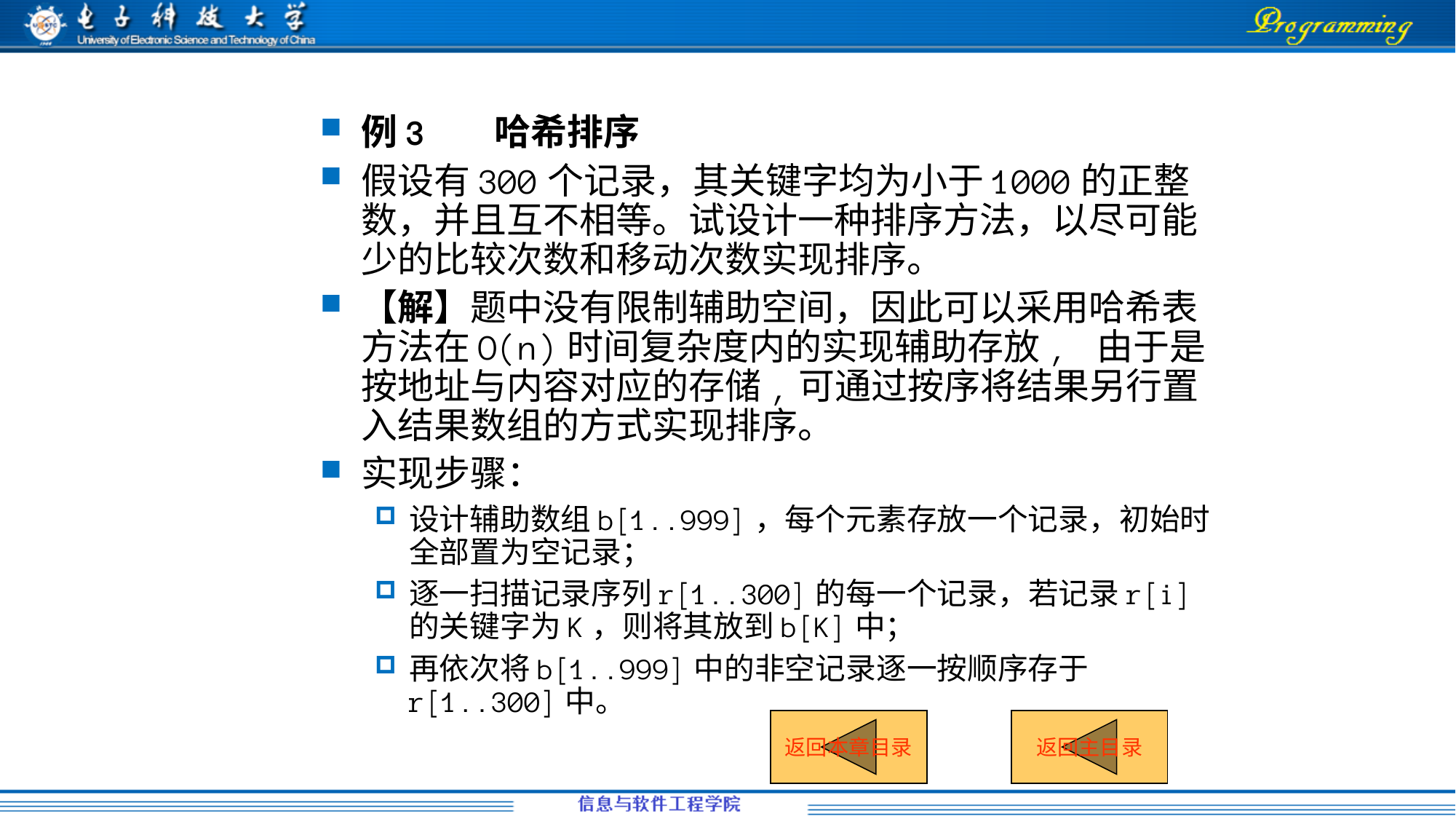

例3   哈希排序
假设有300个记录，其关键字均为小于1000的正整数，并且互不相等。试设计一种排序方法，以尽可能少的比较次数和移动次数实现排序。
【解】题中没有限制辅助空间，因此可以采用哈希表方法在O(n)时间复杂度内的实现辅助存放, 由于是按地址与内容对应的存储,可通过按序将结果另行置入结果数组的方式实现排序。
实现步骤：
设计辅助数组b[1..999]，每个元素存放一个记录，初始时全部置为空记录；
逐一扫描记录序列r[1..300]的每一个记录，若记录r[i]的关键字为K，则将其放到b[K]中；
再依次将b[1..999]中的非空记录逐一按顺序存于r[1..300]中。
返回本章目录
返回主目录